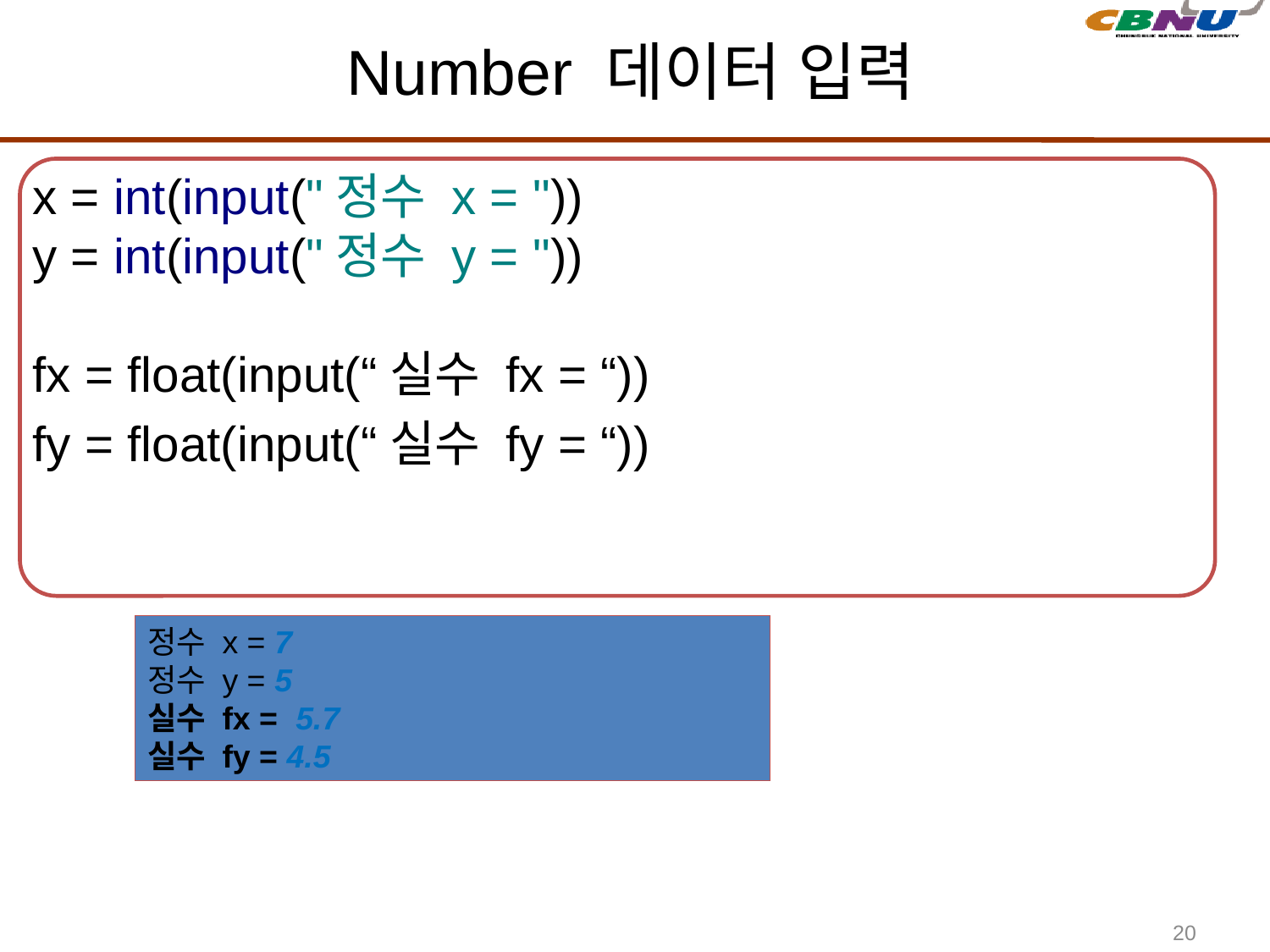

# Number 데이터 입력
x = int(input("정수 x = "))
y = int(input("정수 y = "))
fx = float(input(“실수 fx = “))
fy = float(input(“실수 fy = “))

정수 x = 7
정수 y = 5
실수 fx =  5.7
실수 fy = 4.5
20